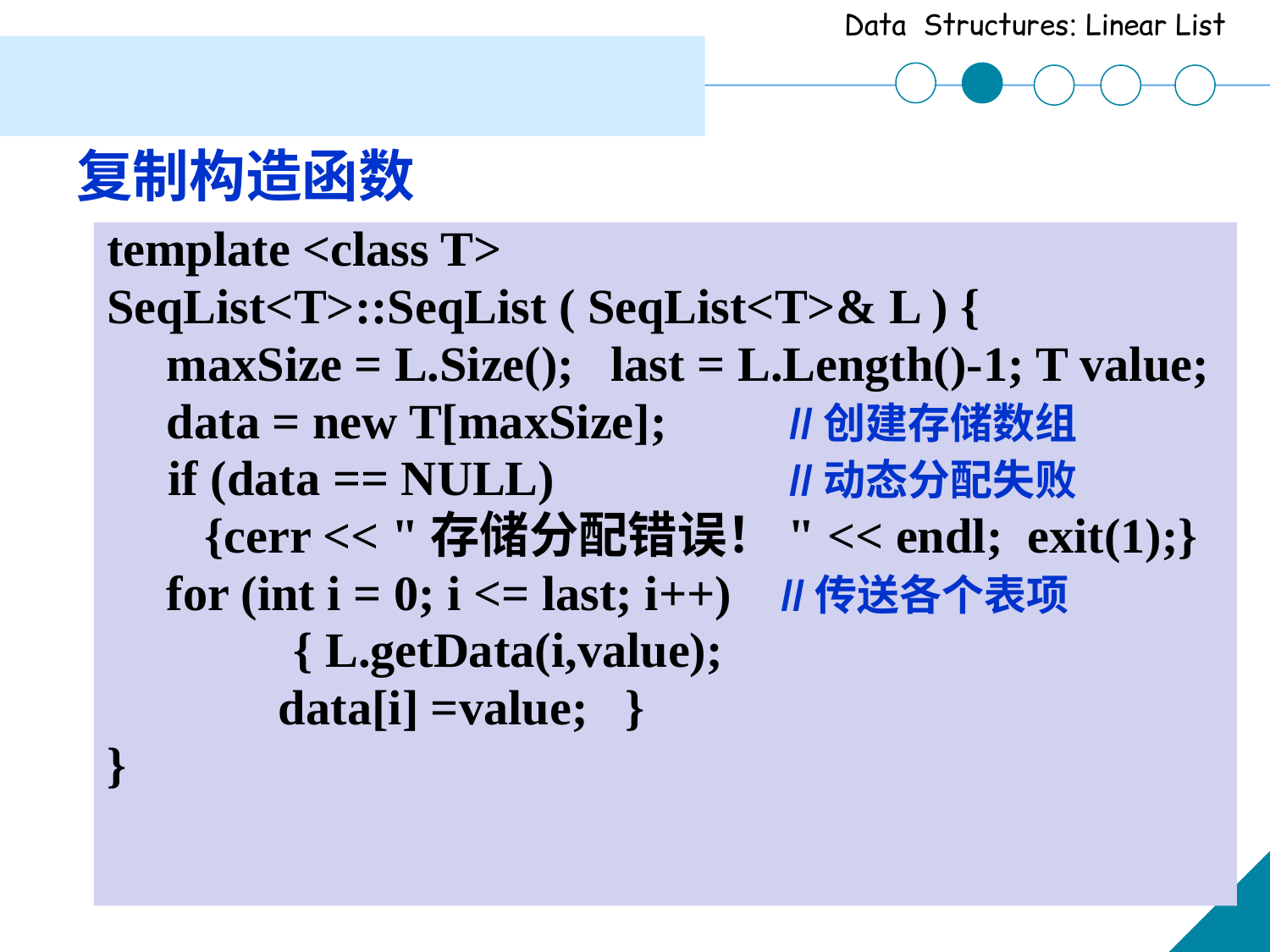

# 复制构造函数
template <class T>
SeqList<T>::SeqList ( SeqList<T>& L ) {
	 maxSize = L.Size();   last = L.Length()-1; T value;
	 data = new T[maxSize];	//创建存储数组
     if (data == NULL)		//动态分配失败
        {cerr << "存储分配错误！" << endl;  exit(1);}
	 for (int i = 0; i <= last; i++)    //传送各个表项
		 { L.getData(i,value);
              data[i] =value;   }
}